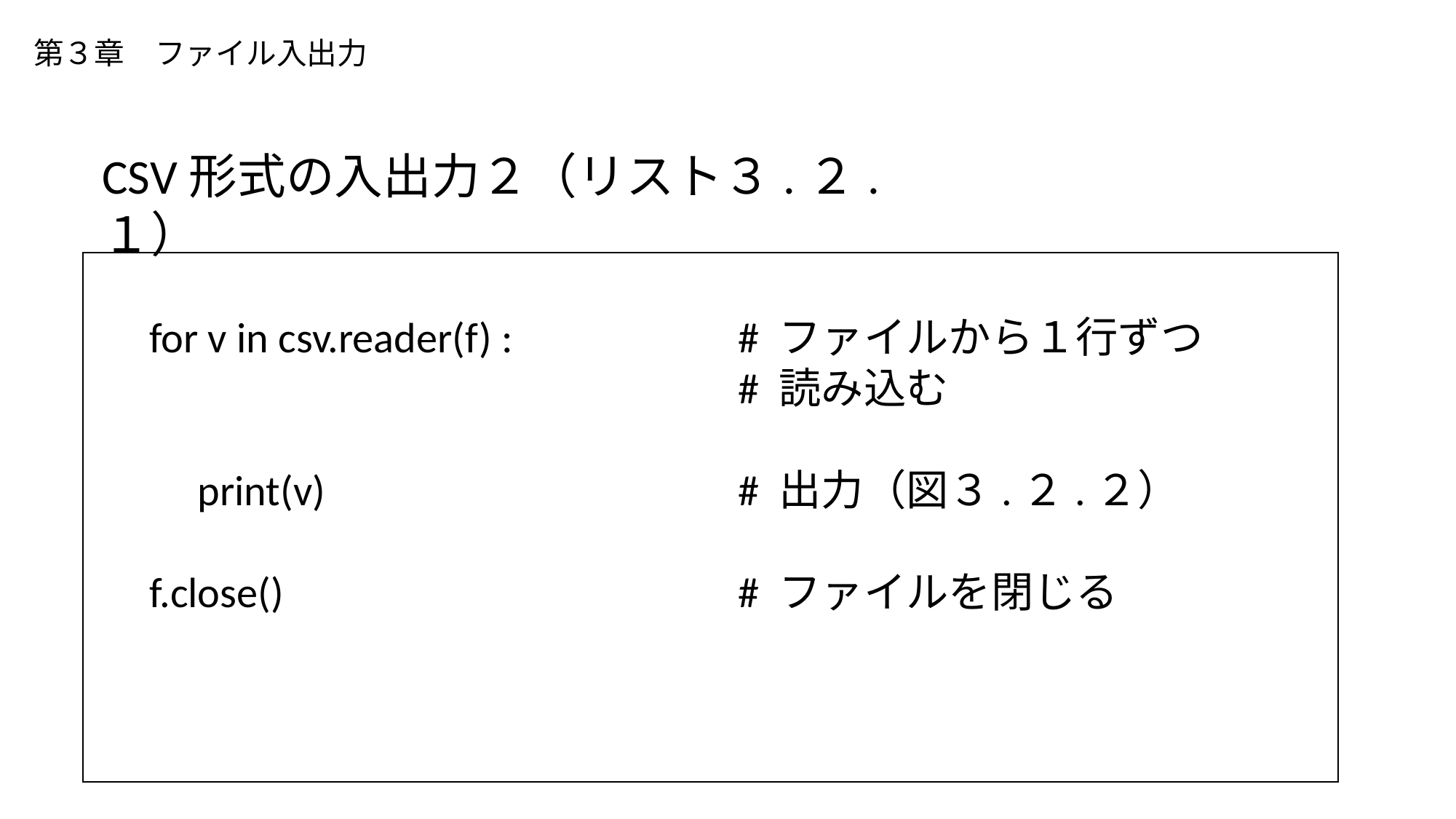

# 第３章　ファイル入出力
CSV形式の入出力２（リスト３.２.１）

for v in csv.reader(f) :

     print(v)

f.close()
# ファイルから１行ずつ
# 読み込む

# 出力（図３.２.２）

# ファイルを閉じる